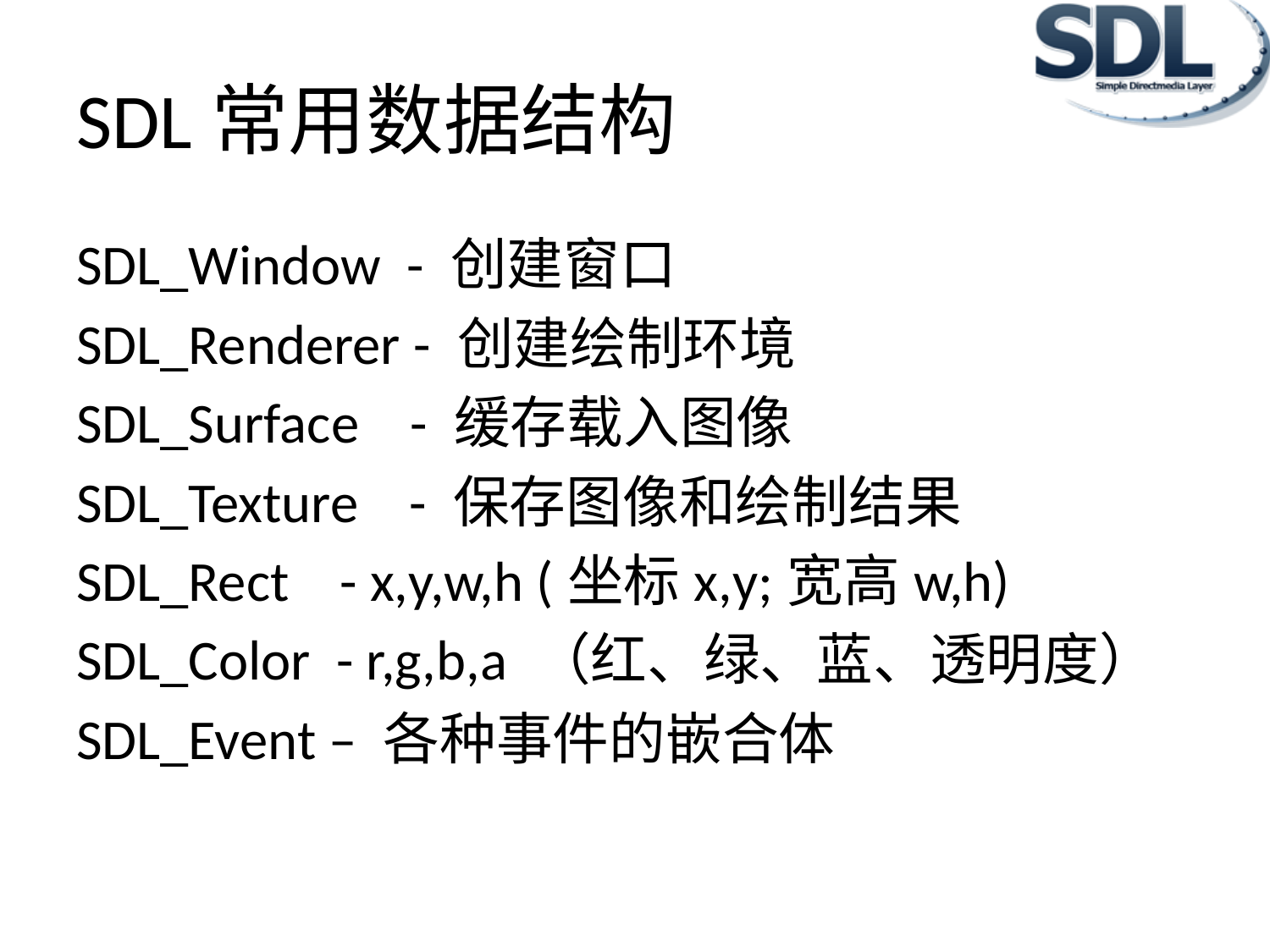

# SDL常用数据结构
SDL_Window  - 创建窗口
SDL_Renderer - 创建绘制环境
SDL_Surface    - 缓存载入图像
SDL_Texture    - 保存图像和绘制结果
SDL_Rect    - x,y,w,h (坐标x,y;宽高w,h)
SDL_Color  - r,g,b,a （红、绿、蓝、透明度）
SDL_Event – 各种事件的嵌合体